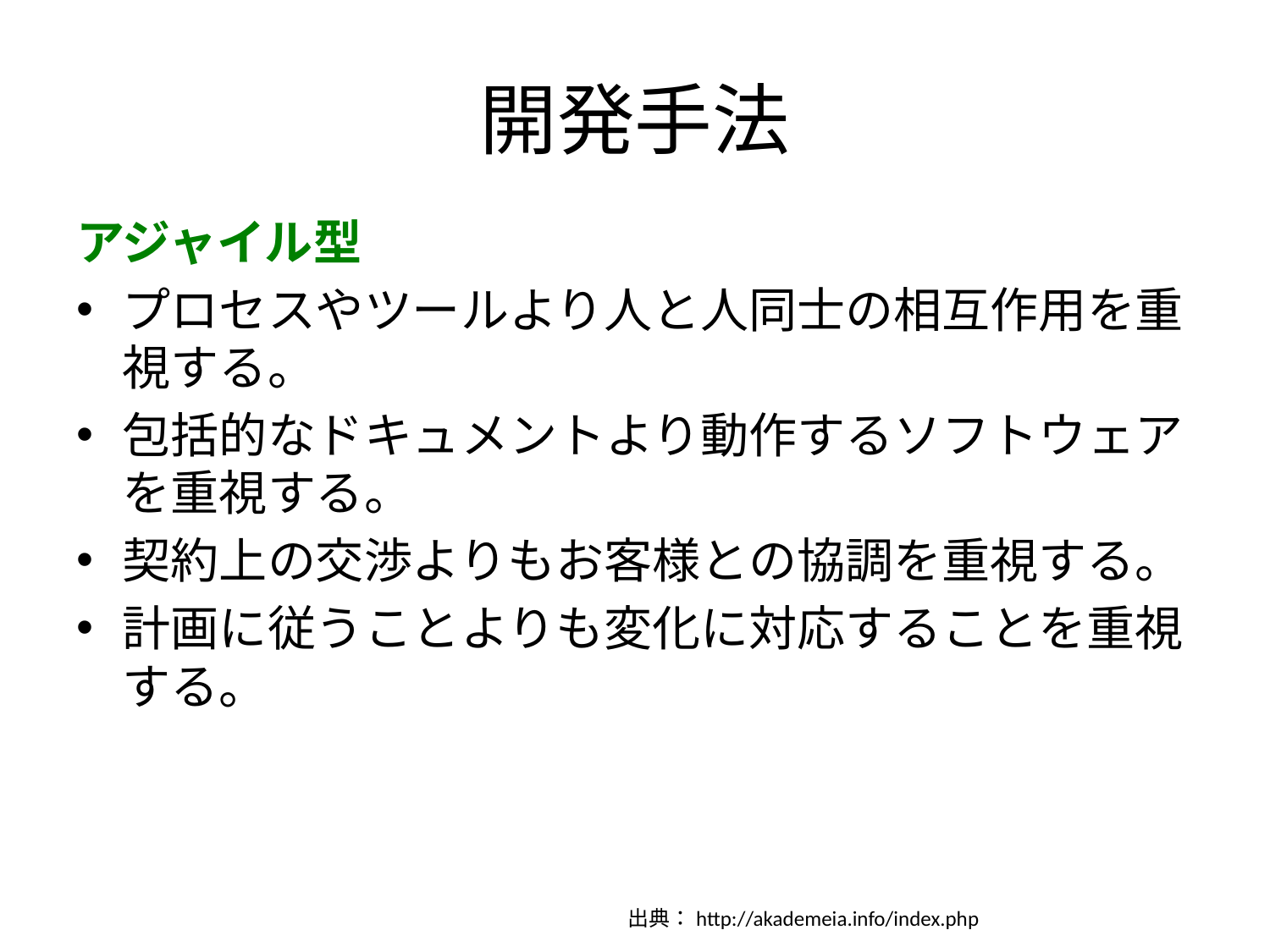

# 開発手法
アジャイル型
プロセスやツールより人と人同士の相互作用を重視する。
包括的なドキュメントより動作するソフトウェアを重視する。
契約上の交渉よりもお客様との協調を重視する。
計画に従うことよりも変化に対応することを重視する。

出典：http://akademeia.info/index.php